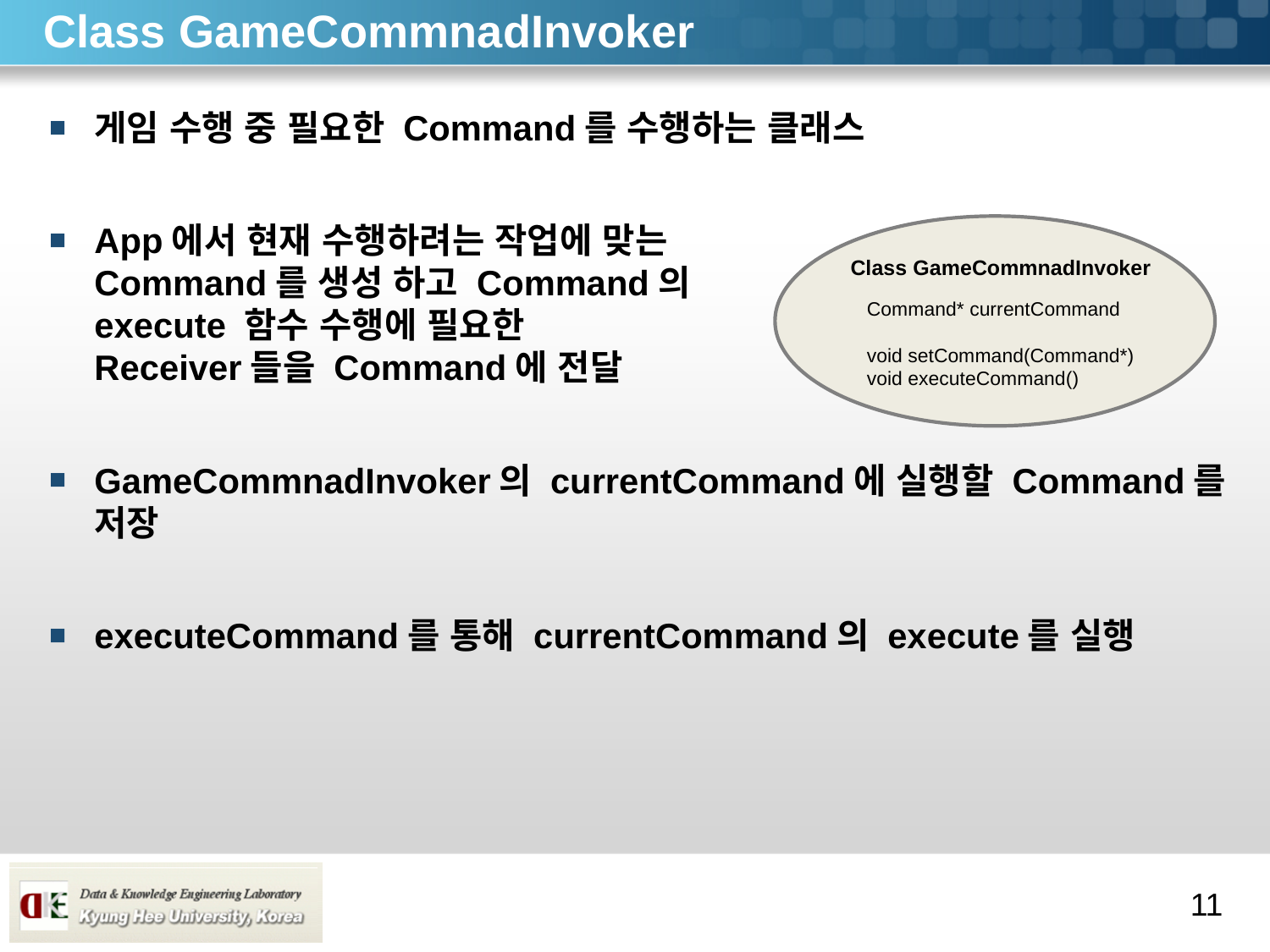

# Class GameCommnadInvoker
게임 수행 중 필요한 Command를 수행하는 클래스

App에서 현재 수행하려는 작업에 맞는
Command를 생성 하고 Command의
execute 함수 수행에 필요한
Receiver들을 Command에 전달

GameCommnadInvoker의 currentCommand에 실행할 Command를 저장

executeCommand를 통해 currentCommand의 execute를 실행

Class GameCommnadInvoker
Command* currentCommand

void setCommand(Command*)
void executeCommand()